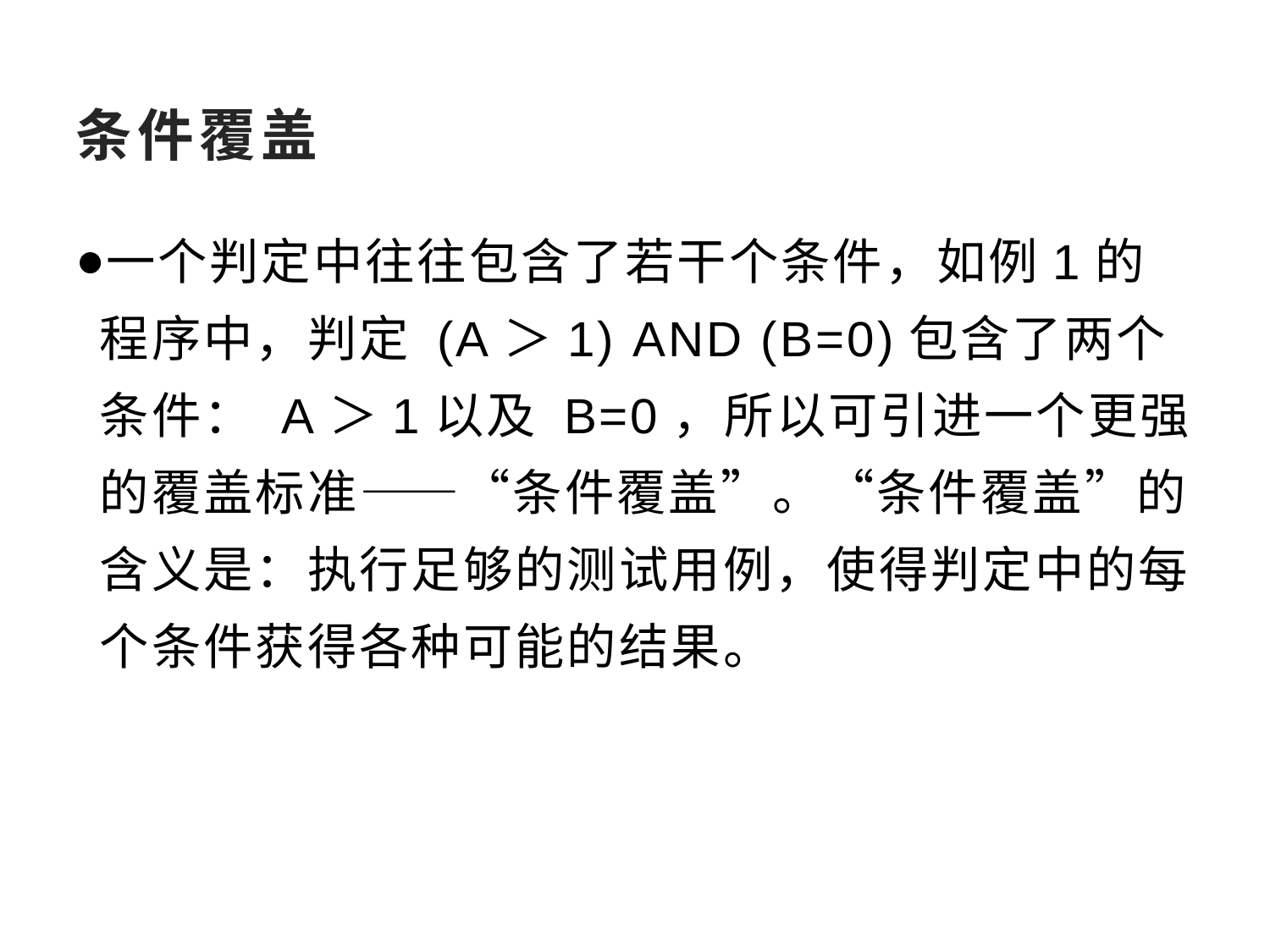

# 条件覆盖
一个判定中往往包含了若干个条件，如例1的程序中，判定 (A＞1) AND (B=0)包含了两个条件： A＞1以及 B=0，所以可引进一个更强的覆盖标准——“条件覆盖”。“条件覆盖”的含义是：执行足够的测试用例，使得判定中的每个条件获得各种可能的结果。